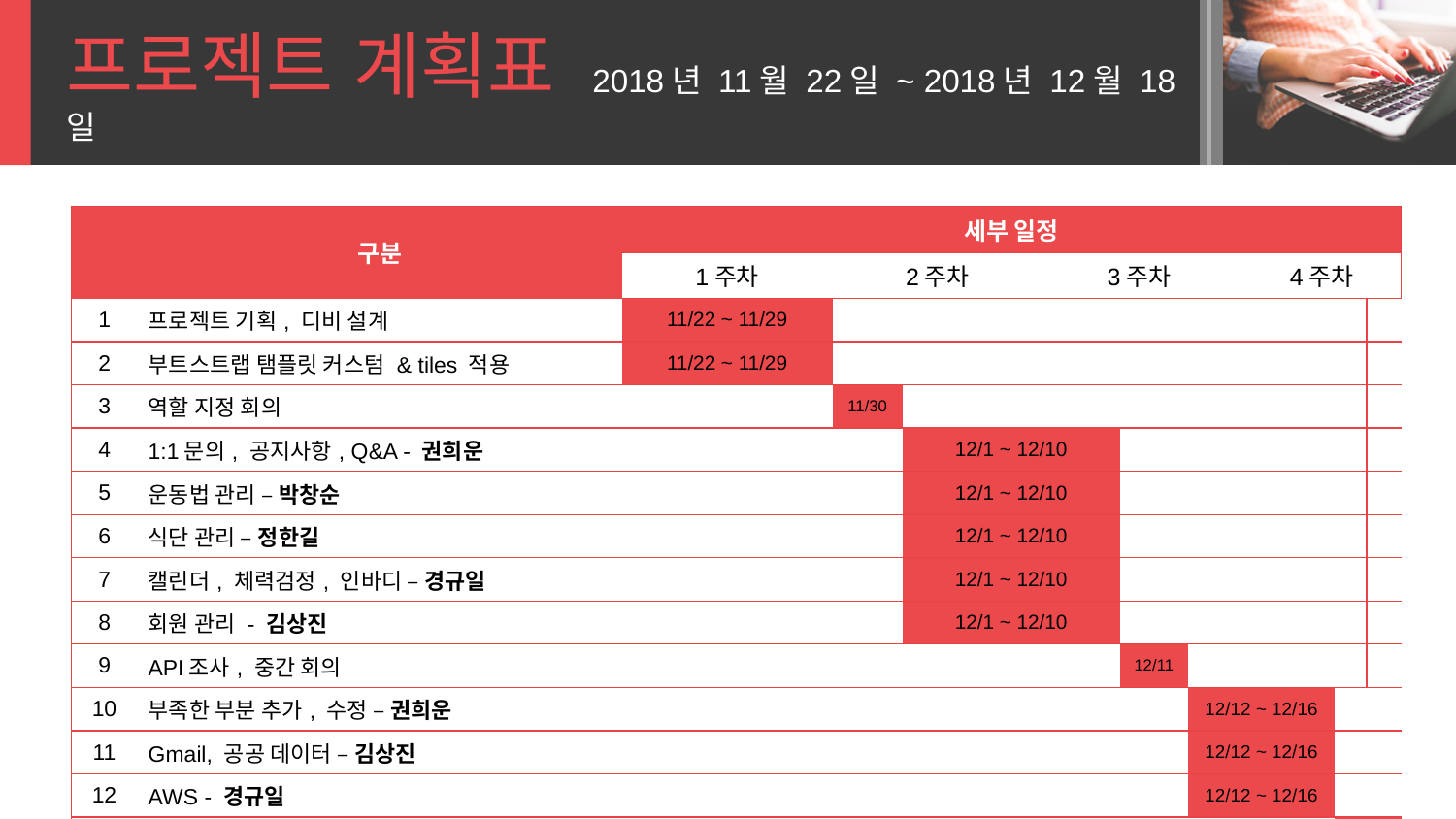

프로젝트 계획표 2018년 11월 22일 ~ 2018년 12월 18일
|  | 구분 | 세부 일정 |  |  |  |  |  |  |  |  |  |  |  |  |  |  |
| --- | --- | --- | --- | --- | --- | --- | --- | --- | --- | --- | --- | --- | --- | --- | --- | --- |
|  |  | 1주차 |  | 2주차 |  |  | 3주차 |  |  |  |  | 4주차 |  |  |  |  |
| 1 | 프로젝트 기획, 디비 설계 | 11/22 ~ 11/29 |  |  |  |  |  |  |  |  |  |  |  |  |  |  |
| 2 | 부트스트랩 탬플릿 커스텀 & tiles 적용 | 11/22 ~ 11/29 |  |  |  |  |  |  |  |  |  |  |  |  |  |  |
| 3 | 역할 지정 회의 |  |  | 11/30 |  |  |  |  |  |  |  |  |  |  |  |  |
| 4 | 1:1문의, 공지사항, Q&A - 권희운 |  |  |  | 12/1 ~ 12/10 |  |  |  |  |  |  |  |  |  |  |  |
| 5 | 운동법 관리 – 박창순 |  |  |  | 12/1 ~ 12/10 |  |  |  |  |  |  |  |  |  |  |  |
| 6 | 식단 관리 – 정한길 |  |  |  | 12/1 ~ 12/10 |  |  |  |  |  |  |  |  |  |  |  |
| 7 | 캘린더, 체력검정, 인바디 – 경규일 |  |  |  | 12/1 ~ 12/10 |  |  |  |  |  |  |  |  |  |  |  |
| 8 | 회원 관리 - 김상진 |  |  |  | 12/1 ~ 12/10 |  |  |  |  |  |  |  |  |  |  |  |
| 9 | API조사, 중간 회의 |  |  |  |  |  |  |  | 12/11 |  |  |  |  |  |  |  |
| 10 | 부족한 부분 추가, 수정 – 권희운 |  |  |  |  |  |  |  |  | 12/12 ~ 12/16 |  |  |  |  |  |  |
| 11 | Gmail, 공공 데이터 – 김상진 |  |  |  |  |  |  |  |  | 12/12 ~ 12/16 |  |  |  |  |  |  |
| 12 | AWS - 경규일 |  |  |  |  |  |  |  |  | 12/12 ~ 12/16 |  |  |  |  |  |  |
| 13 | 테스트 및 발표준비 |  |  |  |  |  |  |  |  |  |  |  |  |  | 12/17 |  |